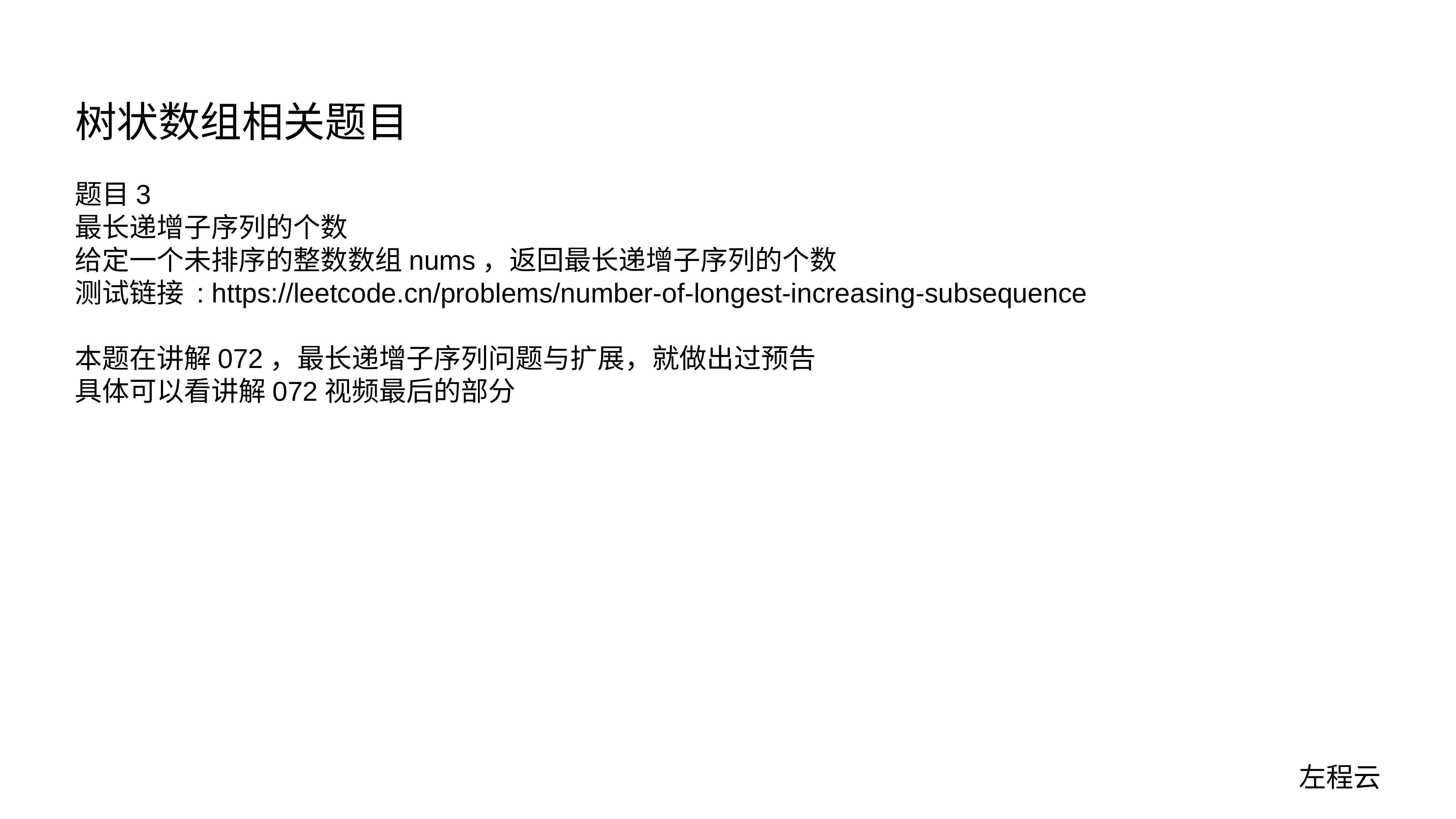

# 树状数组相关题目
题目3
最长递增子序列的个数
给定一个未排序的整数数组nums，返回最长递增子序列的个数
测试链接 : https://leetcode.cn/problems/number-of-longest-increasing-subsequence

本题在讲解072，最长递增子序列问题与扩展，就做出过预告
具体可以看讲解072视频最后的部分
左程云